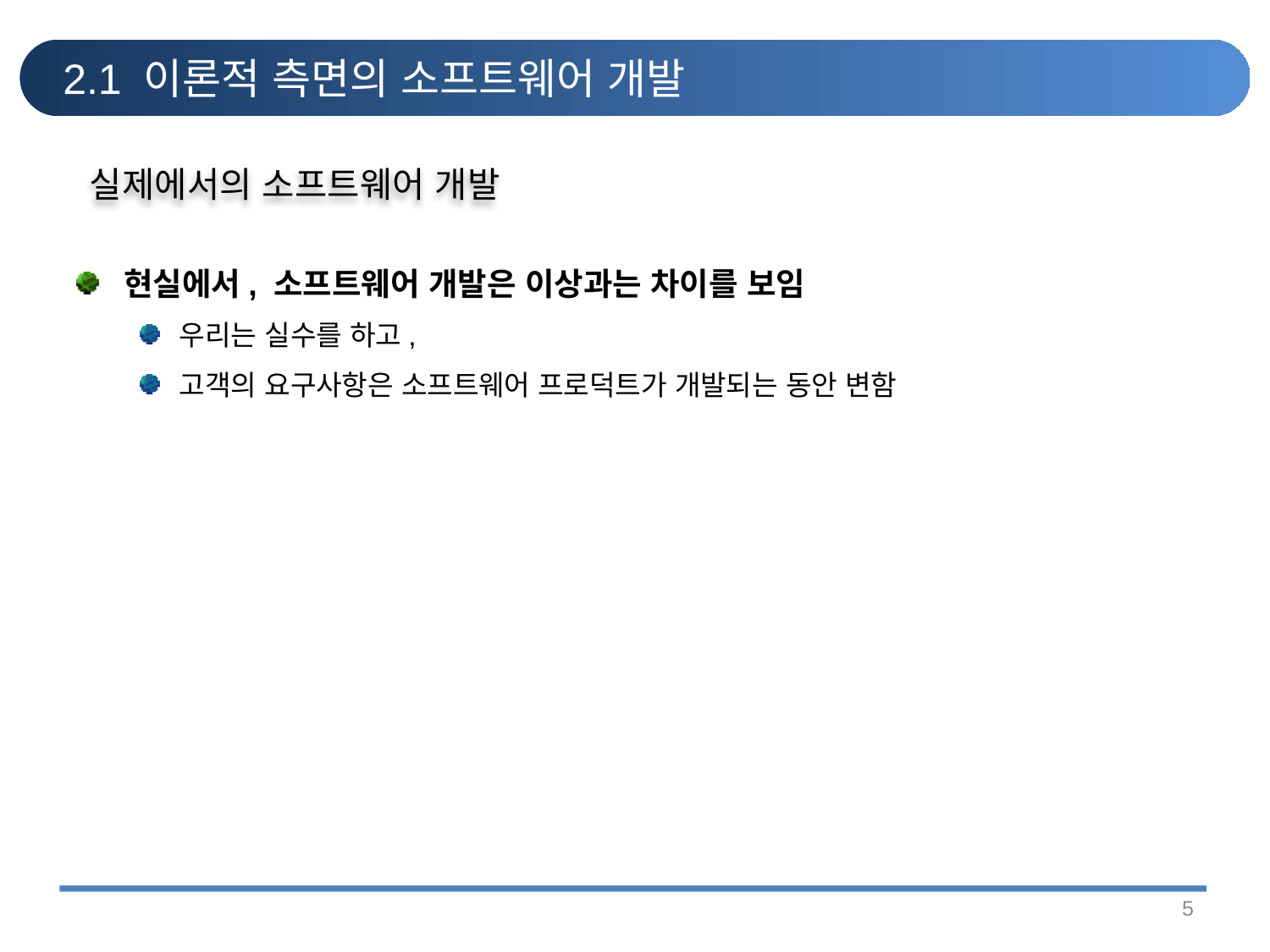

# 2.1 이론적 측면의 소프트웨어 개발
실제에서의 소프트웨어 개발
현실에서, 소프트웨어 개발은 이상과는 차이를 보임
우리는 실수를 하고,
고객의 요구사항은 소프트웨어 프로덕트가 개발되는 동안 변함
5